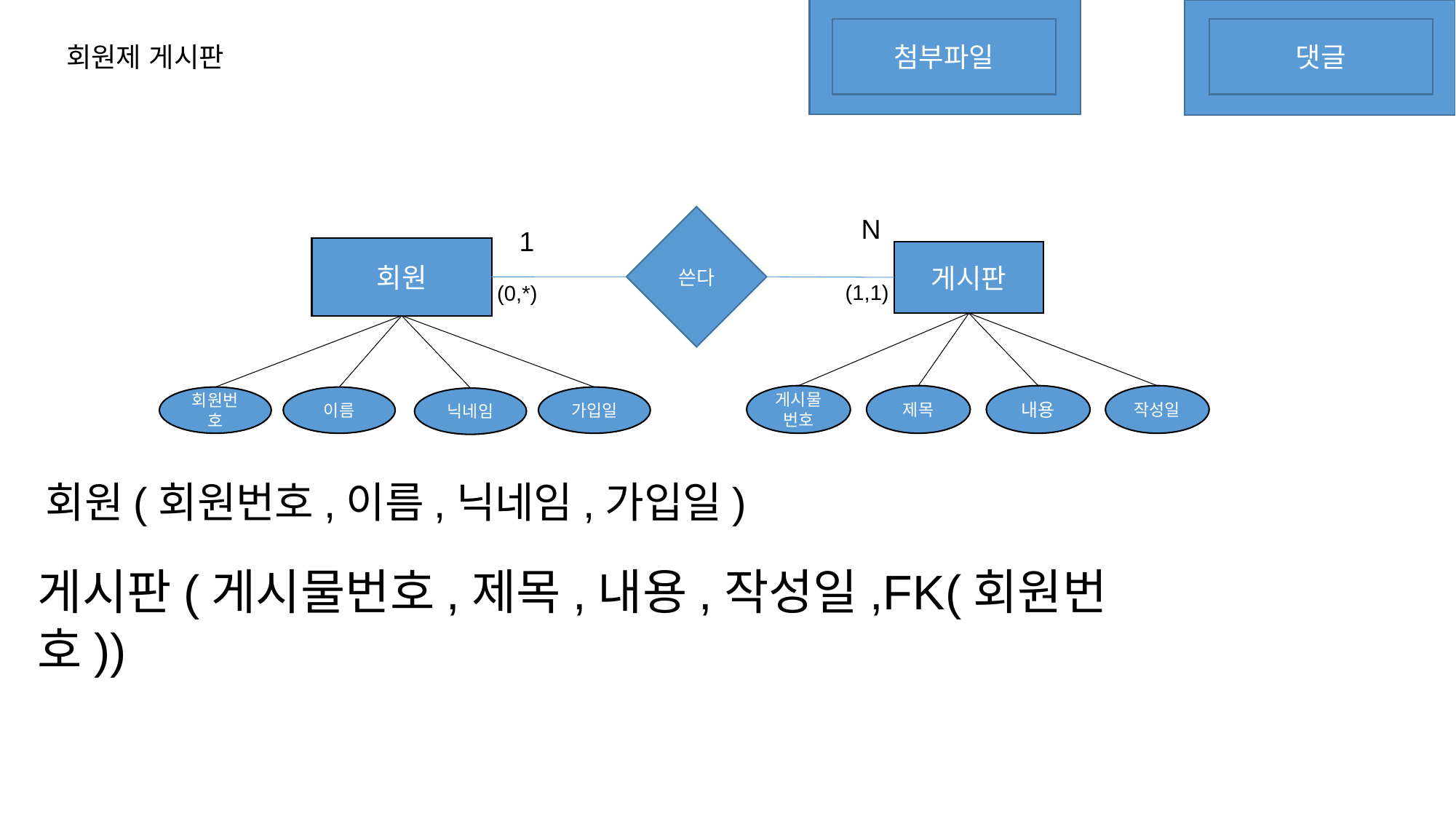

첨부파일

첨부파일
댓글
회원제 게시판
쓴다
N
1
회원
게시판
(1,1)
(0,*)
게시물번호
제목
내용
작성일
가입일
회원번호
이름
닉네임
회원(회원번호,이름,닉네임,가입일)
게시판(게시물번호,제목,내용,작성일,FK(회원번호))